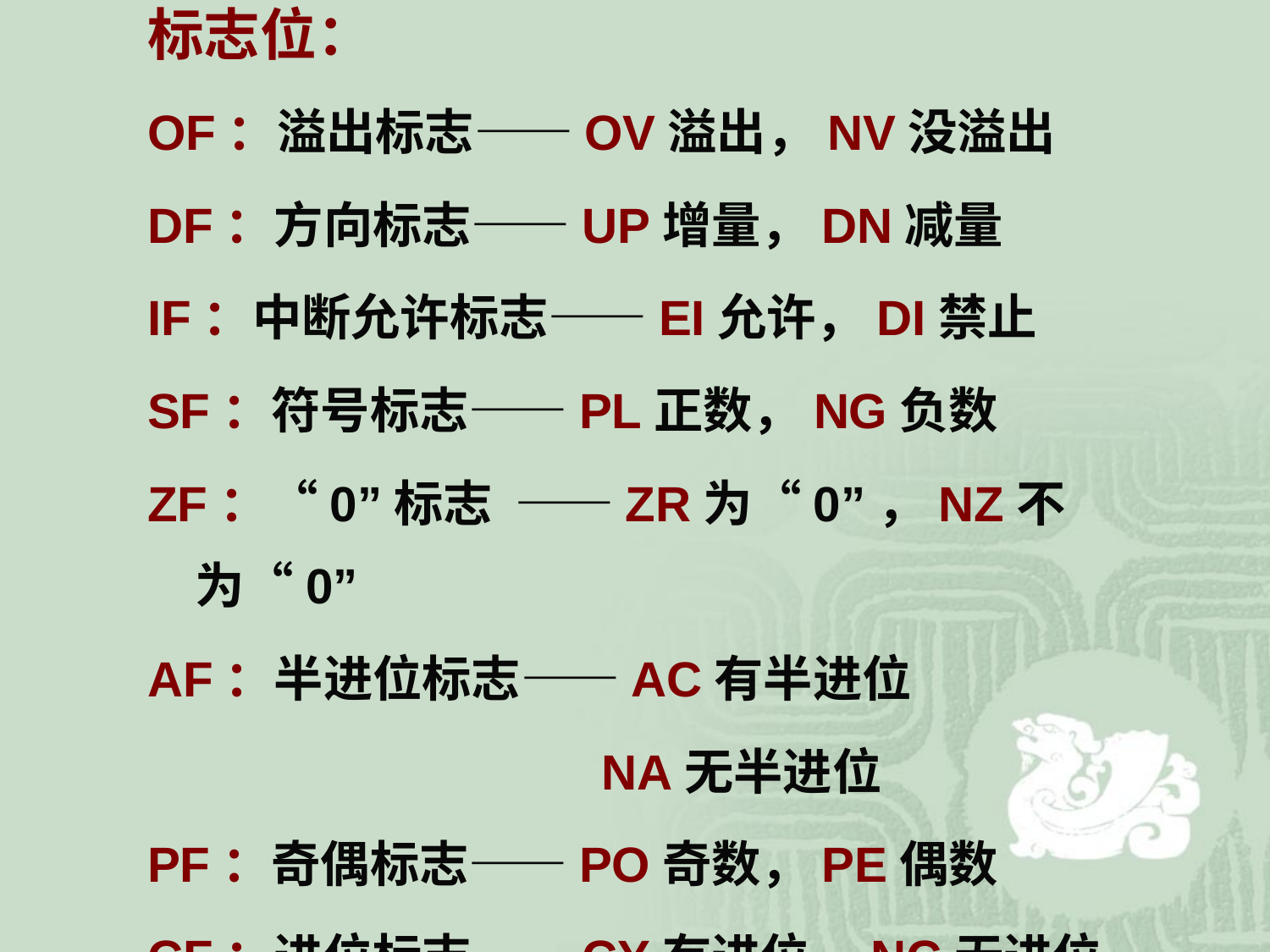

标志位：
OF：溢出标志——OV溢出，NV没溢出
DF：方向标志——UP增量，DN减量
IF：中断允许标志——EI允许，DI禁止
SF：符号标志——PL正数，NG负数
ZF：“0”标志  ——ZR为“0”，NZ不为“0”
AF：半进位标志——AC有半进位
                                 NA无半进位
PF：奇偶标志——PO奇数，PE偶数
CF：进位标志——CY有进位，NC无进位